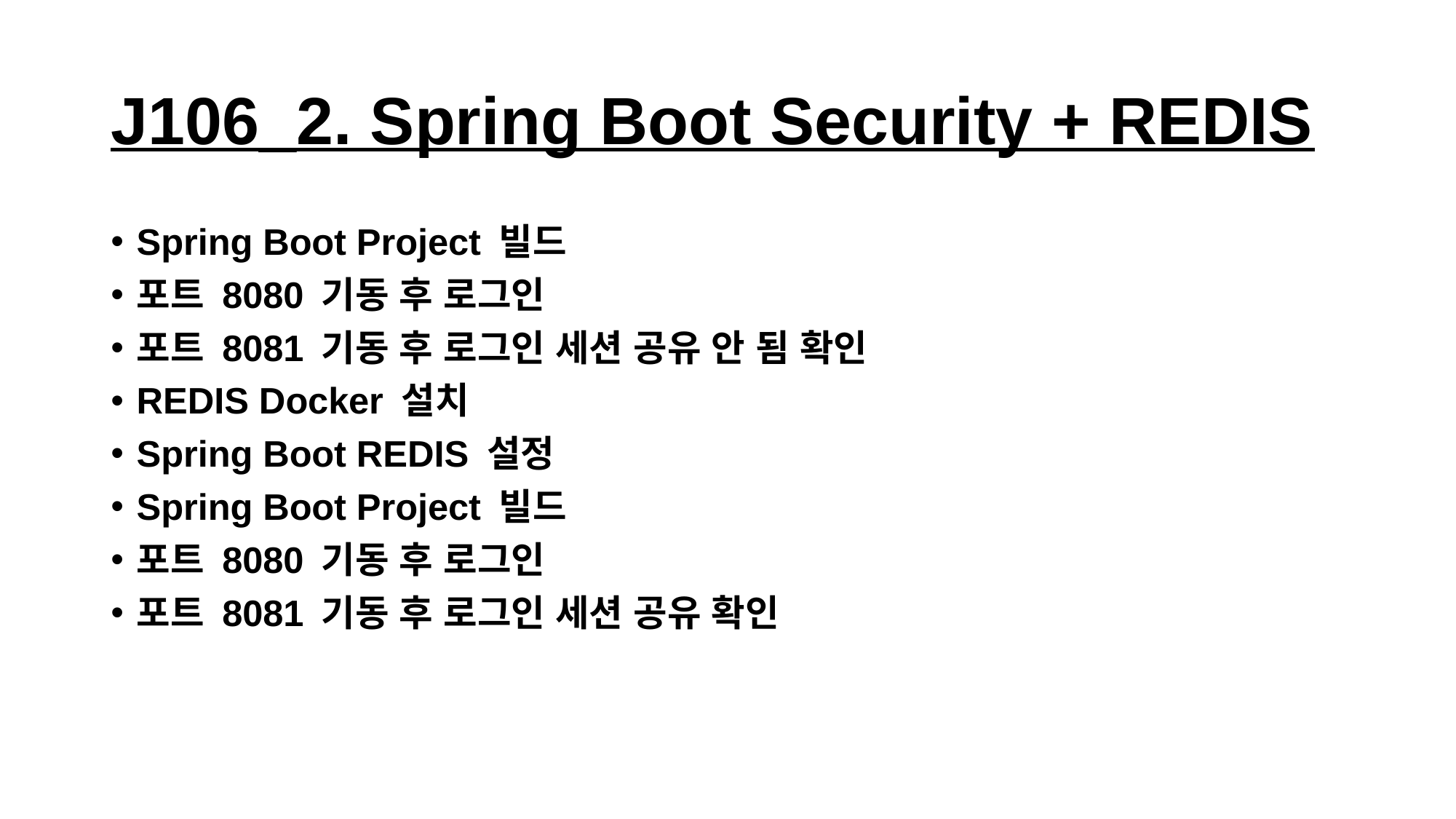

# J106_2. Spring Boot Security + REDIS
Spring Boot Project 빌드
포트 8080 기동 후 로그인
포트 8081 기동 후 로그인 세션 공유 안 됨 확인
REDIS Docker 설치
Spring Boot REDIS 설정
Spring Boot Project 빌드
포트 8080 기동 후 로그인
포트 8081 기동 후 로그인 세션 공유 확인